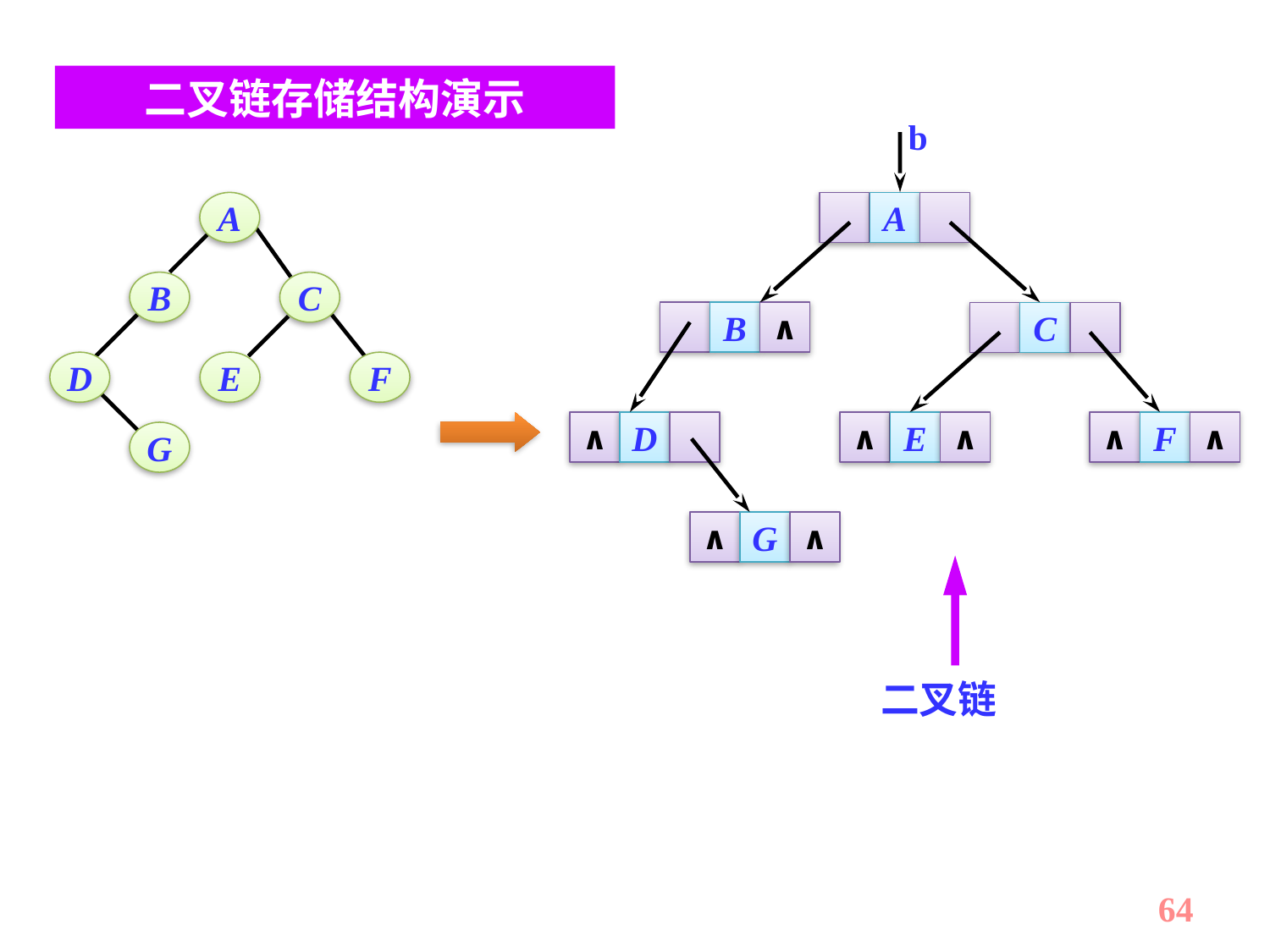

二叉链存储结构演示
b

A

B
∧

C

∧
D

∧
E
∧
∧
F
∧

∧
G
∧
A

B
C

D
E
F

G

二叉链
64